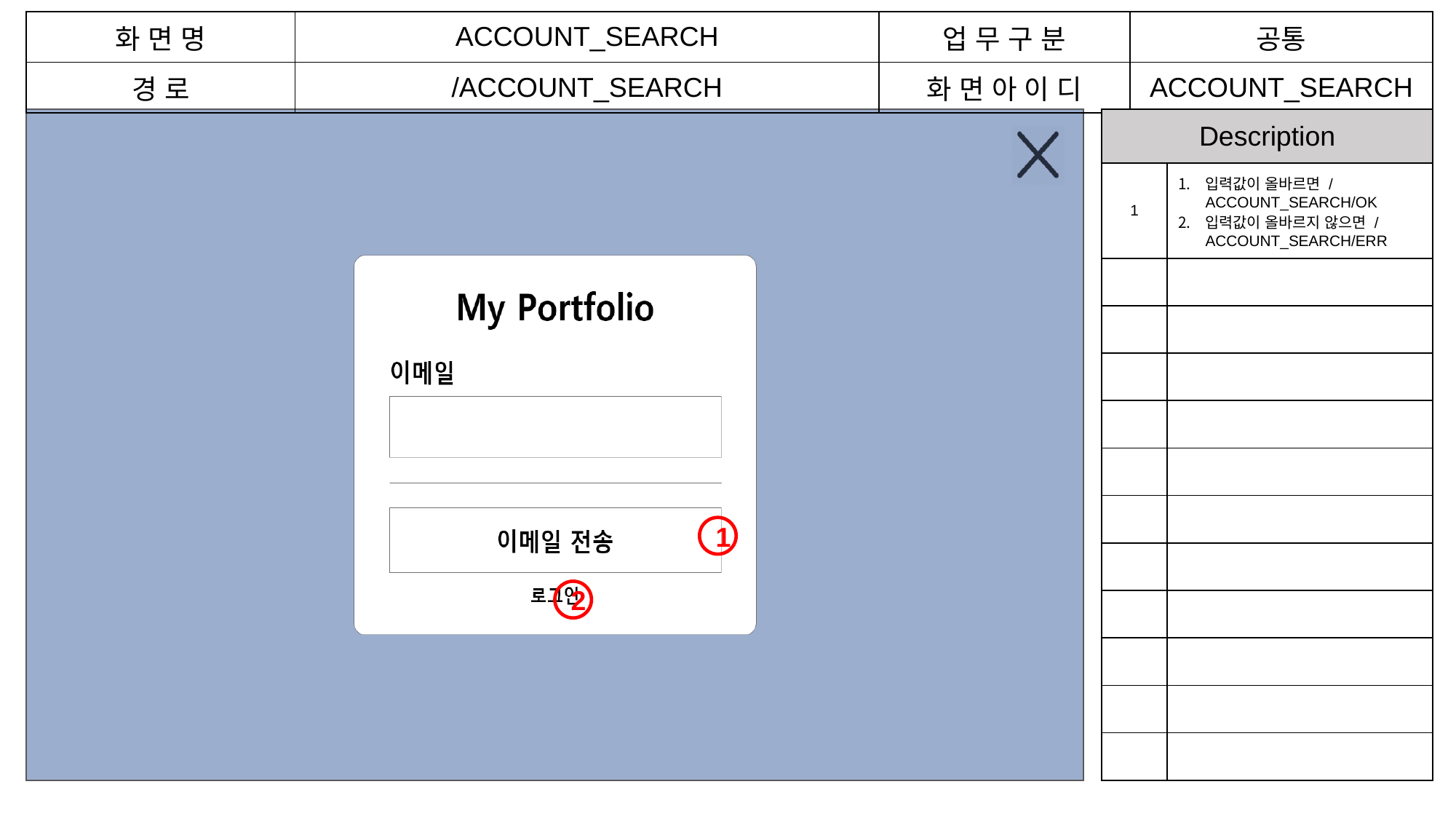

| 화 면 명 | ACCOUNT\_SEARCH | 업 무 구 분 | 공통 |
| --- | --- | --- | --- |
| 경 로 | /ACCOUNT\_SEARCH | 화 면 아 이 디 | ACCOUNT\_SEARCH |

| Description |  |
| --- | --- |
| 1 | 입력값이 올바르면 /ACCOUNT\_SEARCH/OK 입력값이 올바르지 않으면 /ACCOUNT\_SEARCH/ERR |
|  |  |
|  |  |
|  |  |
|  |  |
|  |  |
|  |  |
|  |  |
|  |  |
|  |  |
|  |  |
|  |  |
1
2